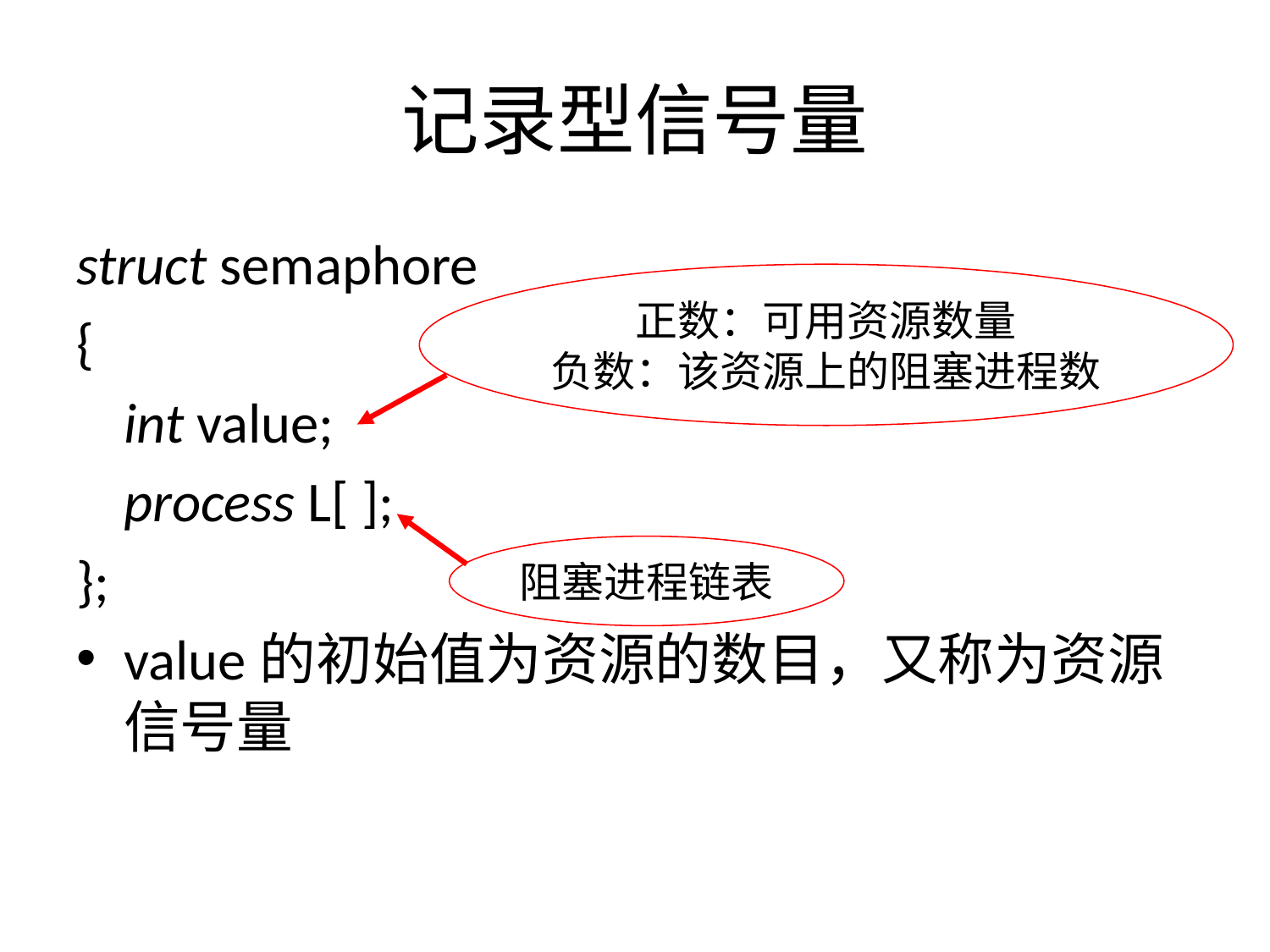

# 记录型信号量
struct semaphore
{
	int value;
	process L[ ];
};
value的初始值为资源的数目，又称为资源信号量

正数：可用资源数量
负数：该资源上的阻塞进程数

阻塞进程链表